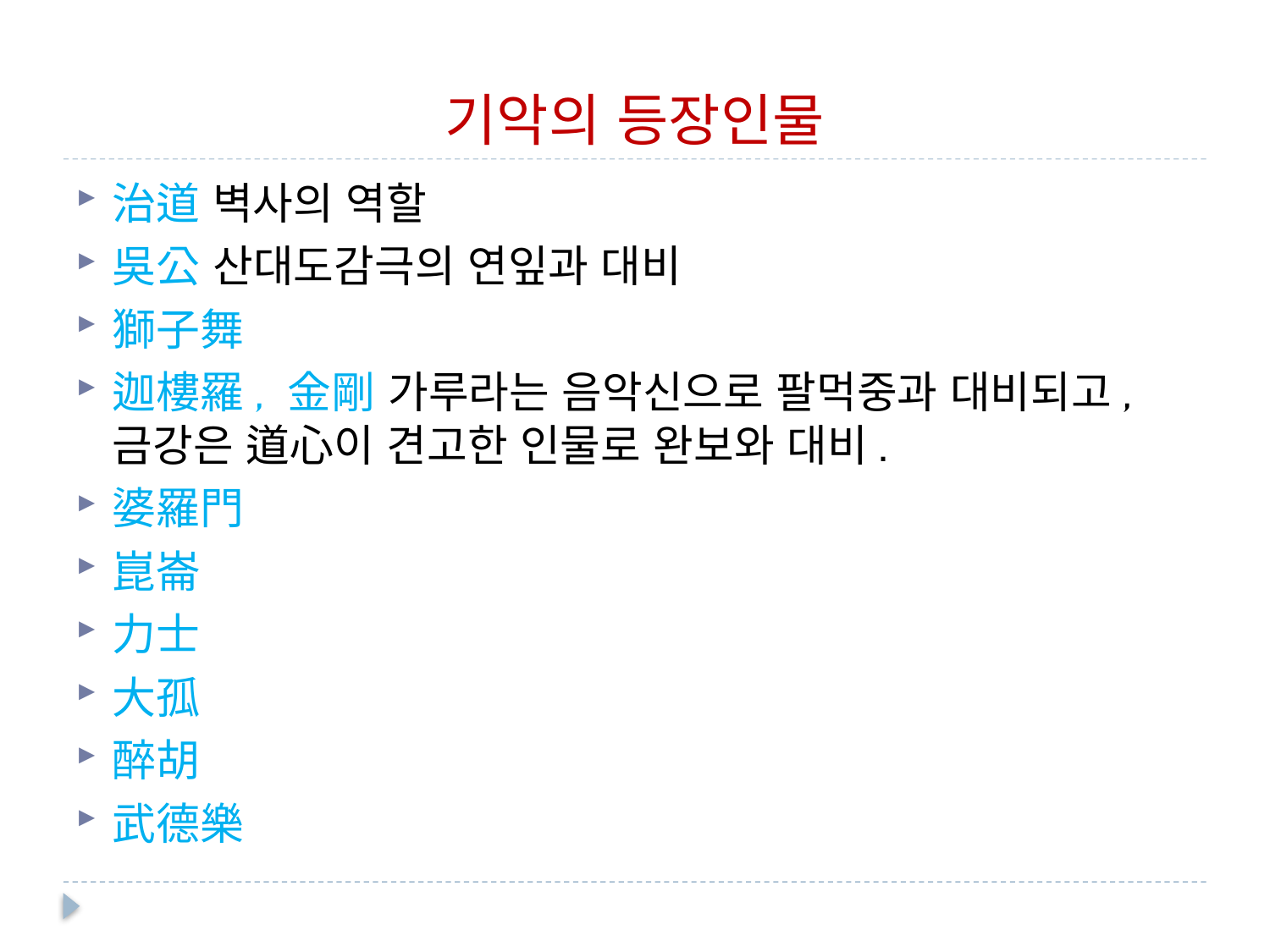

# 기악의 등장인물
治道 벽사의 역할
吳公 산대도감극의 연잎과 대비
獅子舞
迦樓羅, 金剛 가루라는 음악신으로 팔먹중과 대비되고, 금강은 道心이 견고한 인물로 완보와 대비.
婆羅門
崑崙
力士
大孤
醉胡
武德樂